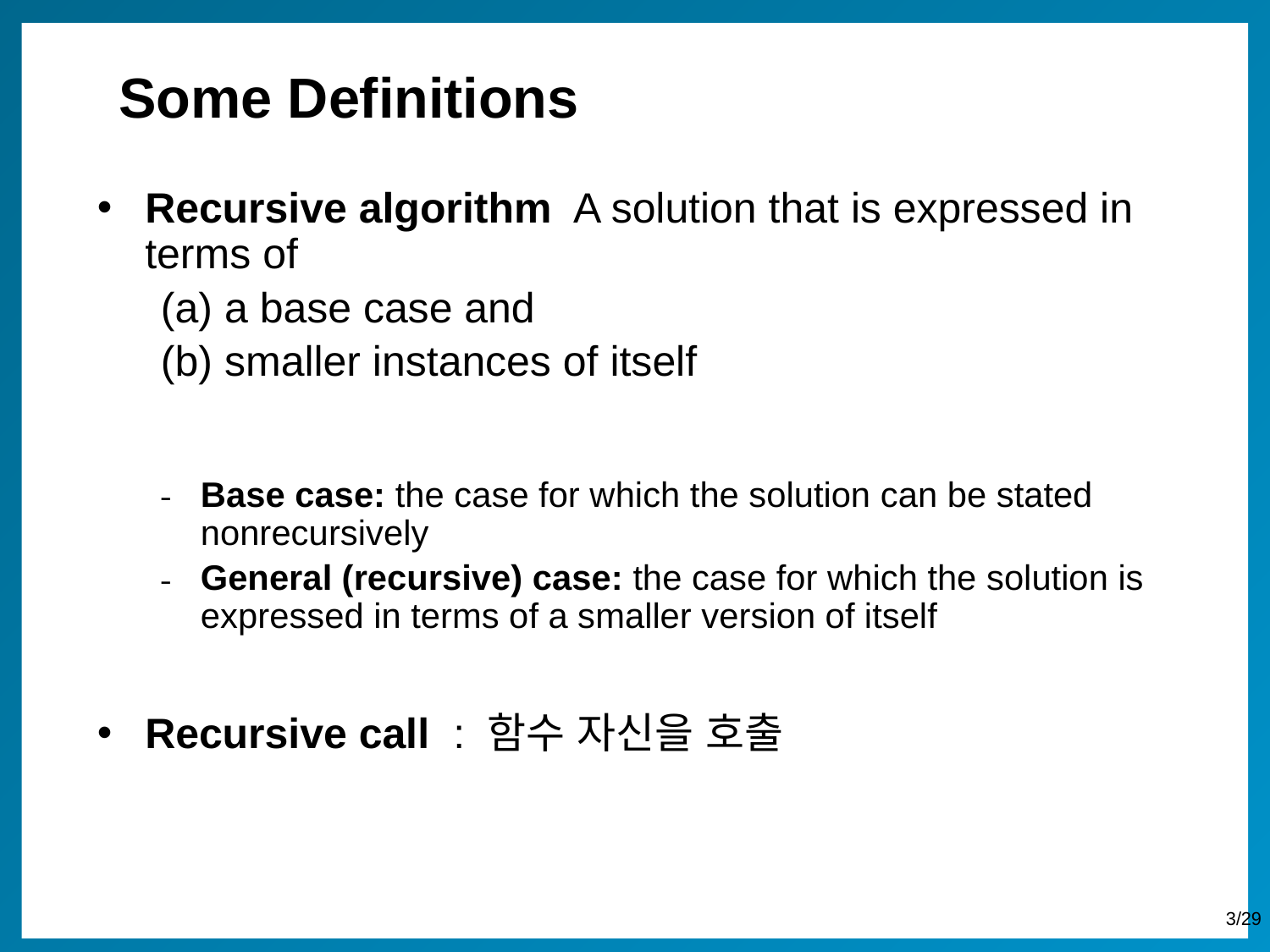

# Some Definitions
Recursive algorithm  A solution that is expressed in terms of
 a base case and
 smaller instances of itself

Base case: the case for which the solution can be stated nonrecursively
General (recursive) case: the case for which the solution is expressed in terms of a smaller version of itself

Recursive call  : 함수 자신을 호출